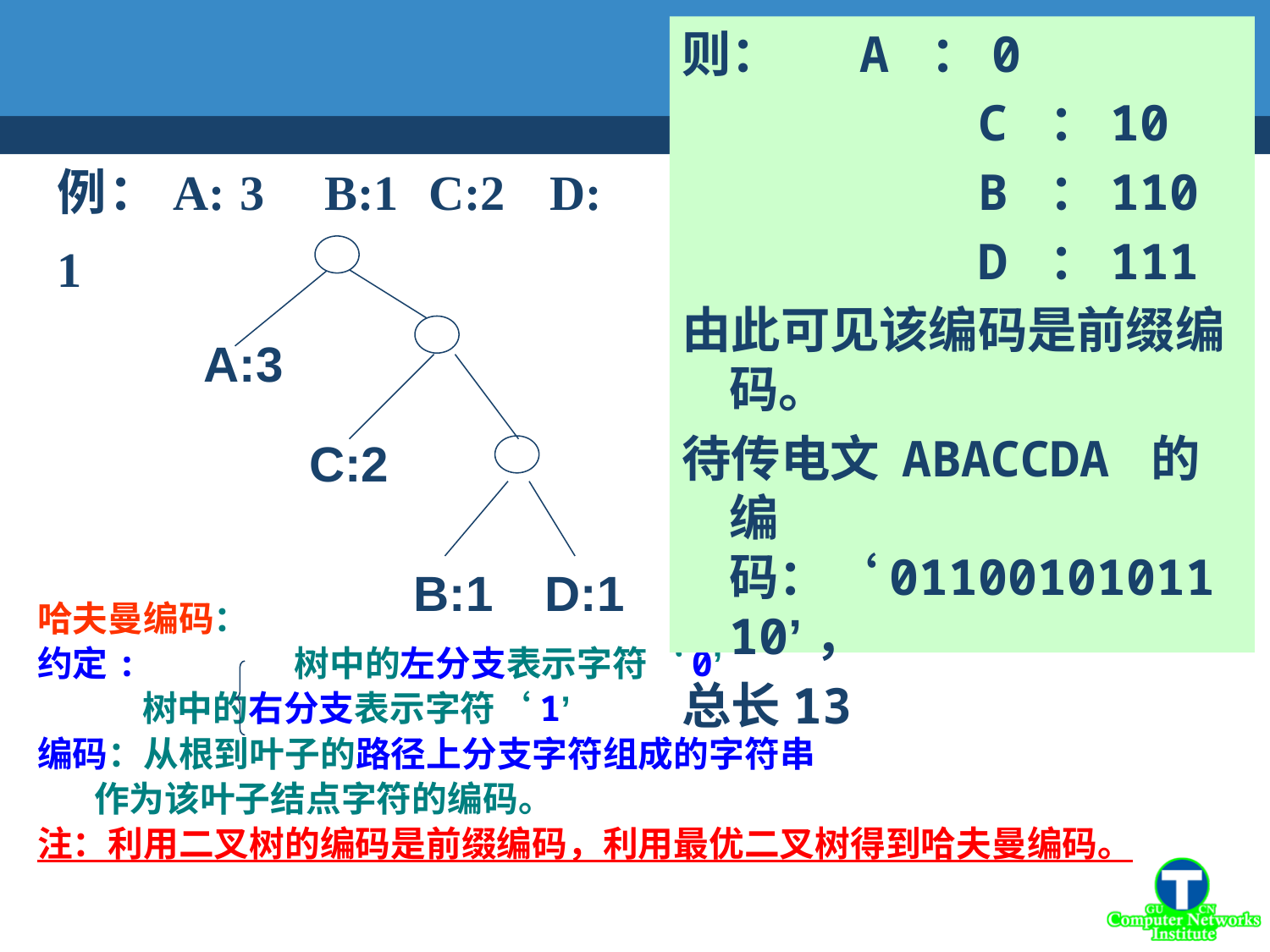

则：      A ：0
          C ：10
          B ：110
          D ：111
由此可见该编码是前缀编码。
待传电文 ABACCDA 的编码：‘0110010101110’，
总长13
例：A: 3    B:1  C:2   D: 1

哈夫曼编码：
约定:       树中的左分支表示字符‘0’
            树中的右分支表示字符‘1’
编码：从根到叶子的路径上分支字符组成的字符串
      作为该叶子结点字符的编码。
注：利用二叉树的编码是前缀编码，利用最优二叉树得到哈夫曼编码。

A:3

C:2

B:1
D:1

130